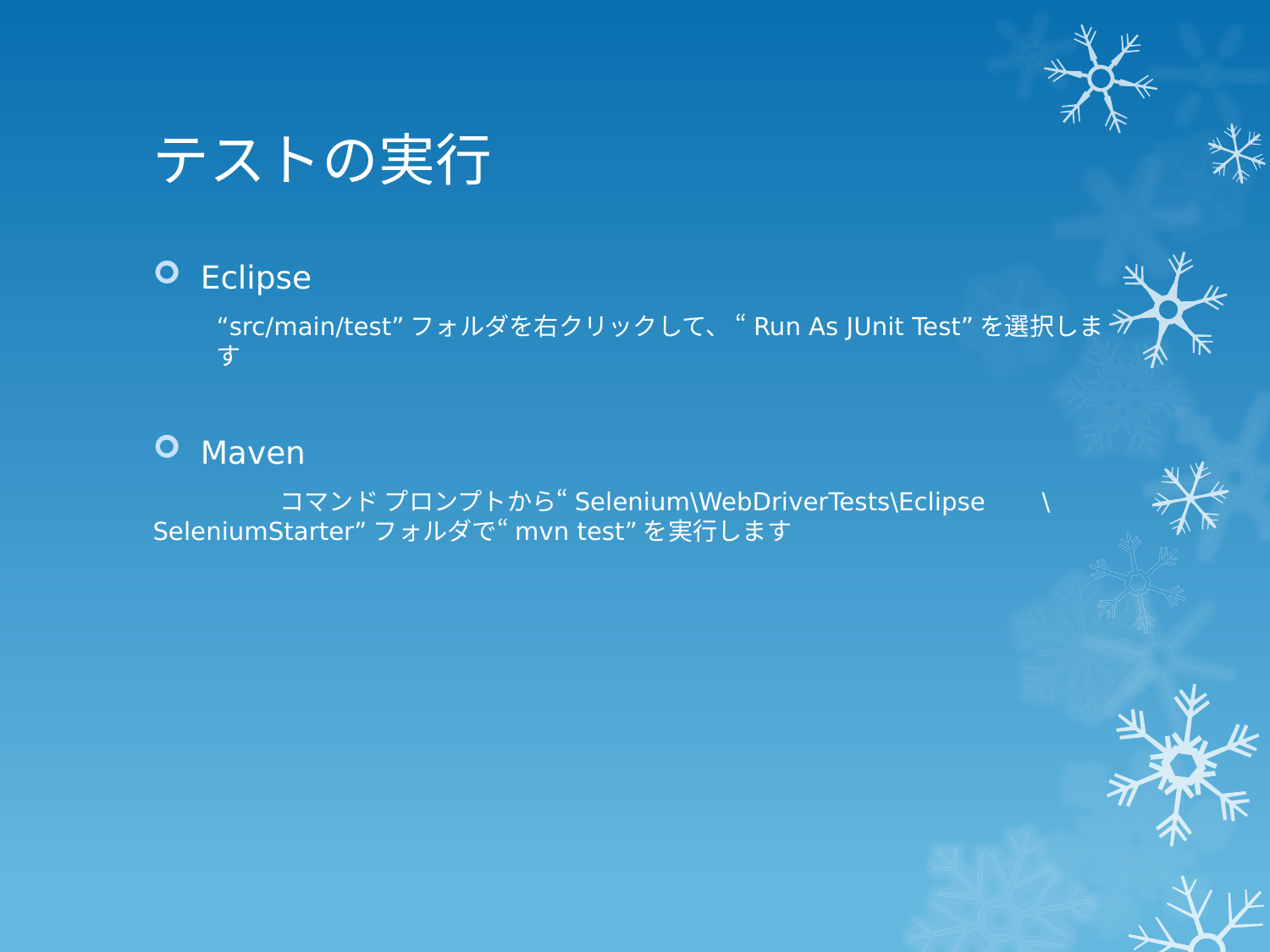

# テストの実行
Eclipse
“src/main/test”フォルダを右クリックして、 “Run As JUnit Test”を選択します

Maven
	コマンド プロンプトから“Selenium\WebDriverTests\Eclipse	\SeleniumStarter”フォルダで“mvn test”を実行します